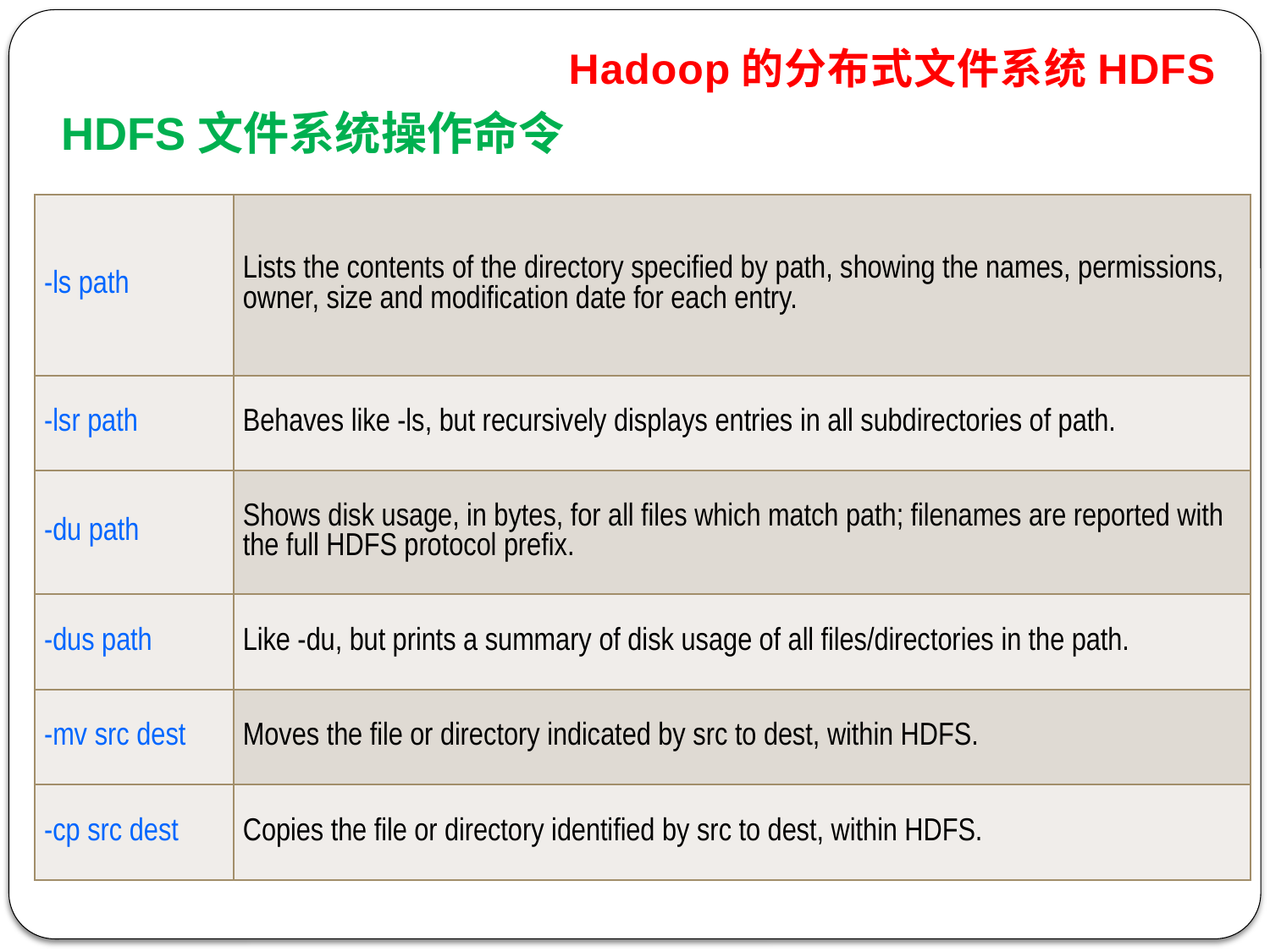

Hadoop的分布式文件系统HDFS
HDFS文件系统操作命令

| -ls path | Lists the contents of the directory specified by path, showing the names, permissions, owner, size and modification date for each entry. |
| --- | --- |
| -lsr path | Behaves like -ls, but recursively displays entries in all subdirectories of path. |
| -du path | Shows disk usage, in bytes, for all files which match path; filenames are reported with the full HDFS protocol prefix. |
| -dus path | Like -du, but prints a summary of disk usage of all files/directories in the path. |
| -mv src dest | Moves the file or directory indicated by src to dest, within HDFS. |
| -cp src dest | Copies the file or directory identified by src to dest, within HDFS. |